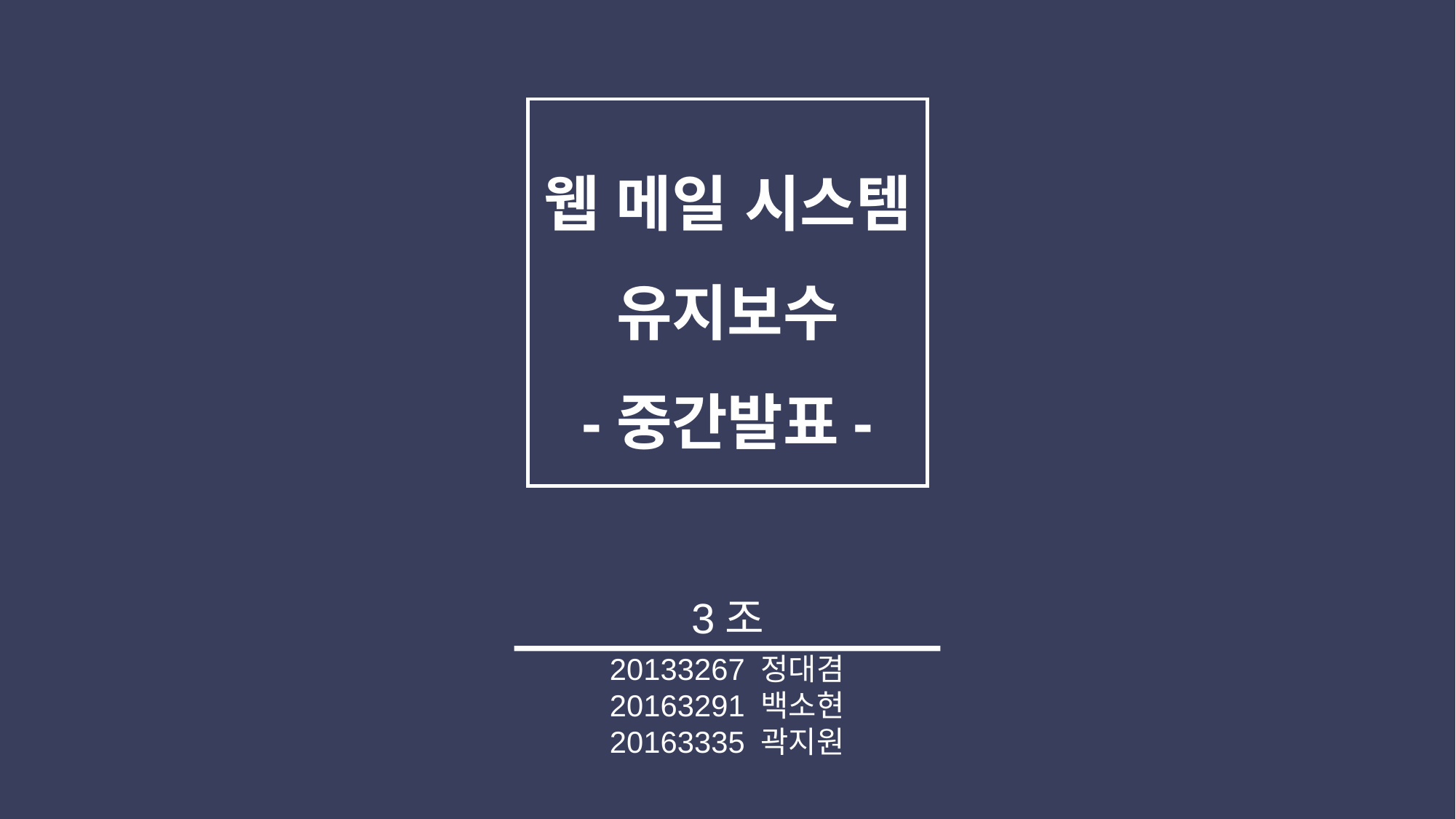

웹 메일 시스템
유지보수
-중간발표-
3조
20133267 정대겸
20163291 백소현
20163335 곽지원